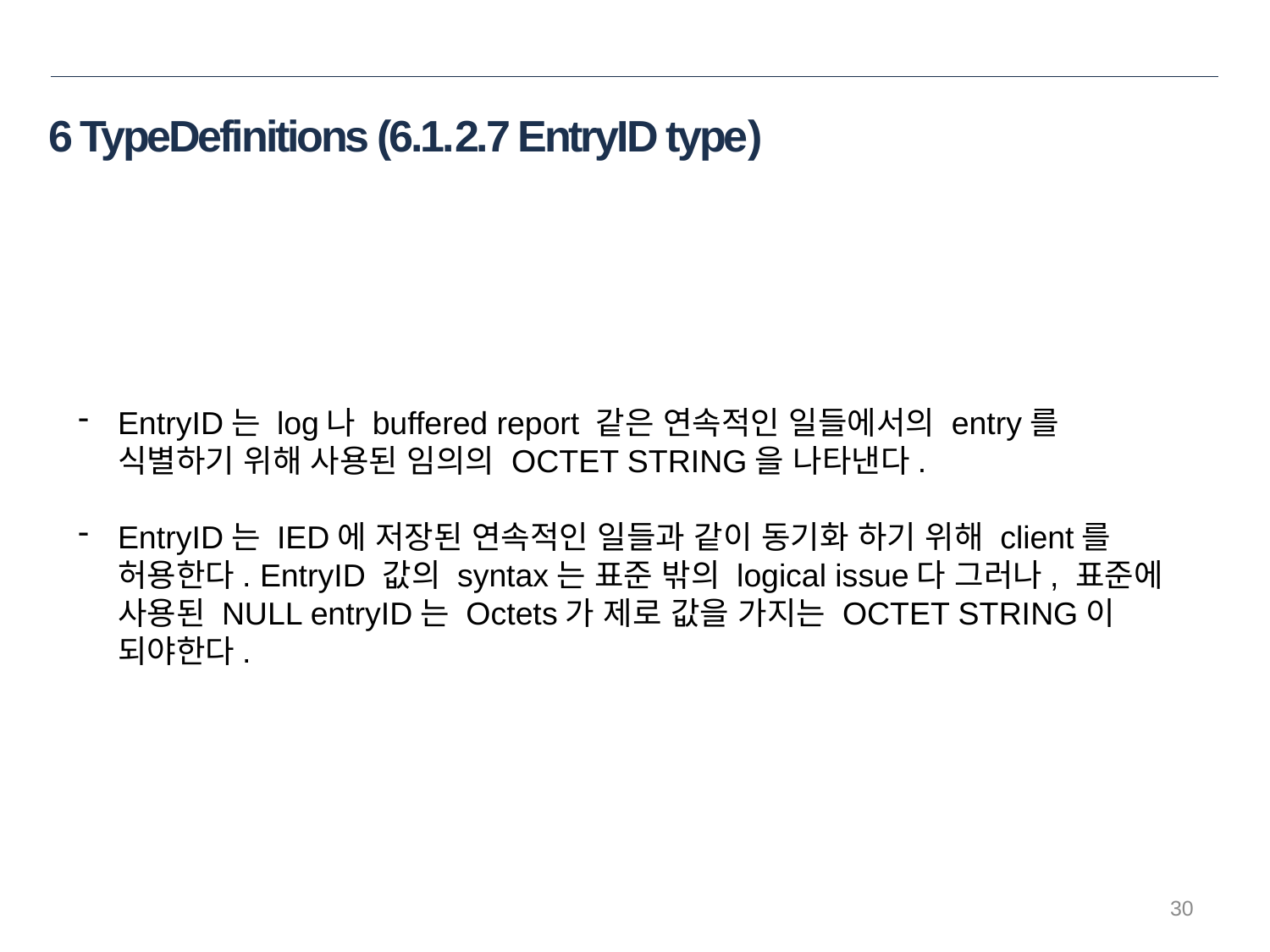

6 TypeDefinitions (6.1.2.7 EntryID type)
EntryID는 log나 buffered report 같은 연속적인 일들에서의 entry를 식별하기 위해 사용된 임의의 OCTET STRING을 나타낸다.

EntryID는 IED에 저장된 연속적인 일들과 같이 동기화 하기 위해 client를 허용한다. EntryID 값의 syntax는 표준 밖의 logical issue다 그러나, 표준에 사용된 NULL entryID는 Octets가 제로 값을 가지는 OCTET STRING이 되야한다.
30